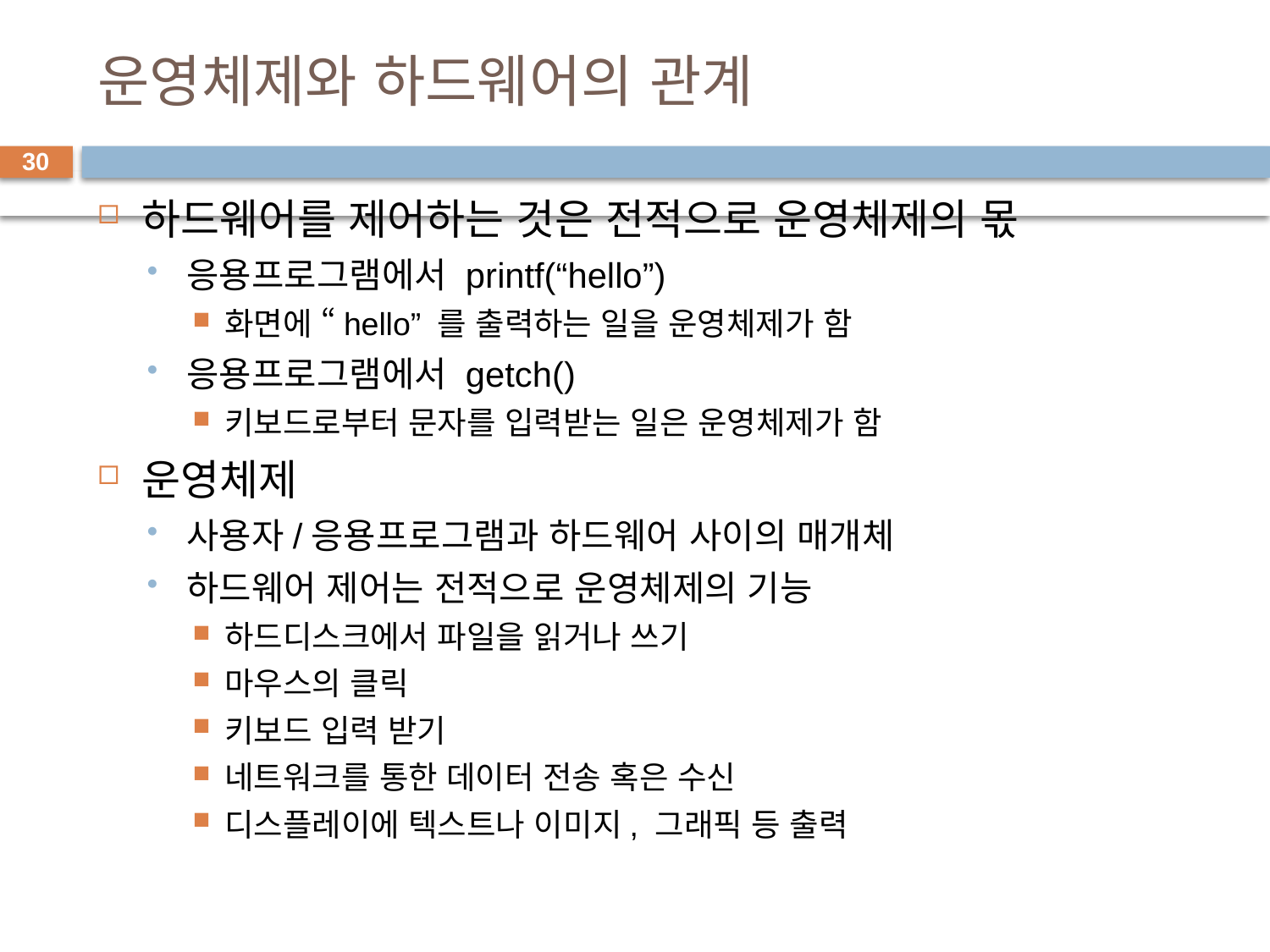

# 운영체제와 하드웨어의 관계
30
하드웨어를 제어하는 것은 전적으로 운영체제의 몫
응용프로그램에서 printf(“hello”)
화면에 “hello” 를 출력하는 일을 운영체제가 함
응용프로그램에서 getch()
키보드로부터 문자를 입력받는 일은 운영체제가 함
운영체제
사용자/응용프로그램과 하드웨어 사이의 매개체
하드웨어 제어는 전적으로 운영체제의 기능
하드디스크에서 파일을 읽거나 쓰기
마우스의 클릭
키보드 입력 받기
네트워크를 통한 데이터 전송 혹은 수신
디스플레이에 텍스트나 이미지, 그래픽 등 출력